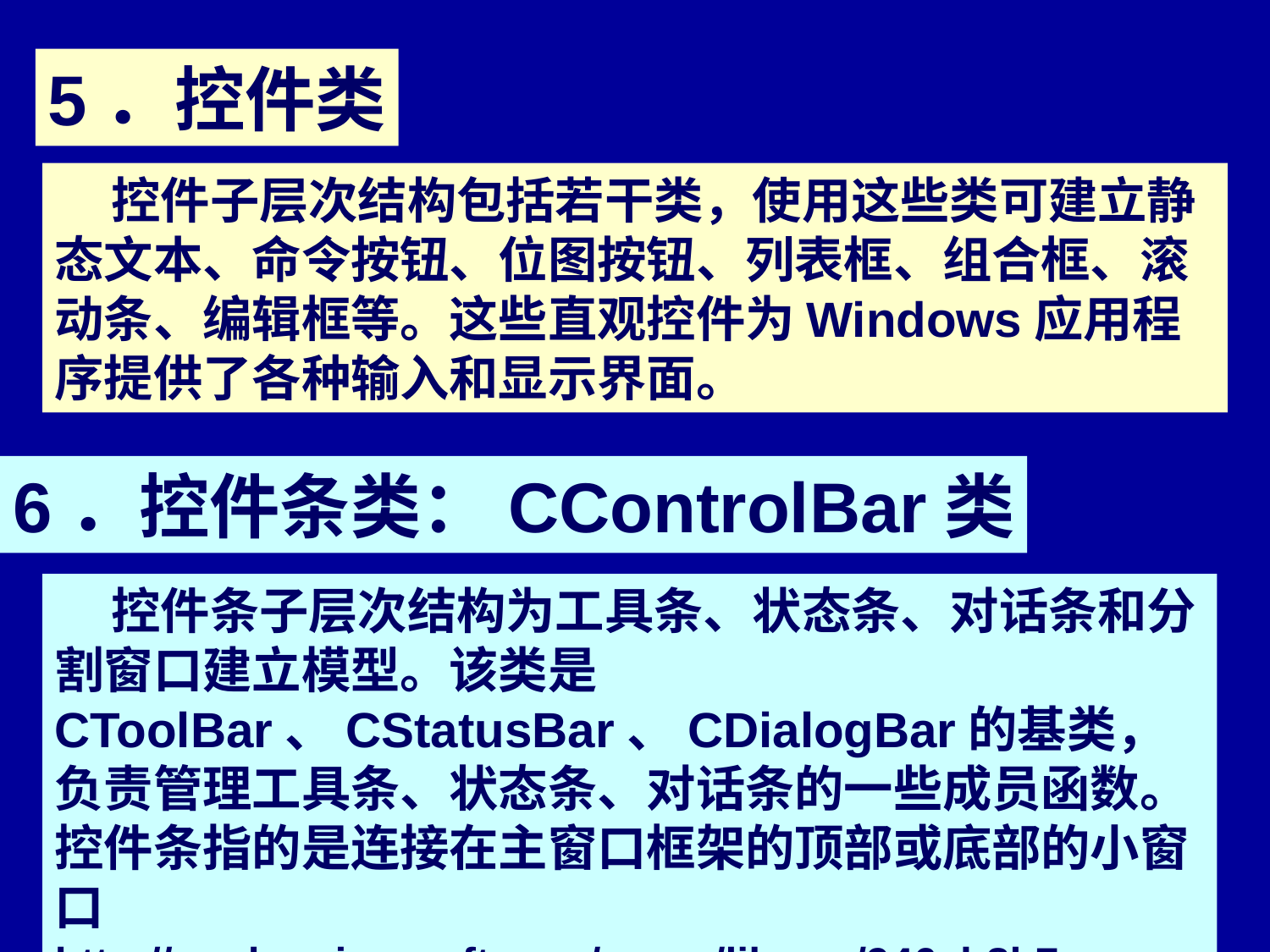

5．控件类
    控件子层次结构包括若干类，使用这些类可建立静态文本、命令按钮、位图按钮、列表框、组合框、滚动条、编辑框等。这些直观控件为Windows应用程序提供了各种输入和显示界面。
6．控件条类：CControlBar类
    控件条子层次结构为工具条、状态条、对话条和分割窗口建立模型。该类是CToolBar、CStatusBar、CDialogBar的基类，负责管理工具条、状态条、对话条的一些成员函数。控件条指的是连接在主窗口框架的顶部或底部的小窗口
http://msdn.microsoft.com/en-us/library/946eh8h7.aspx
37